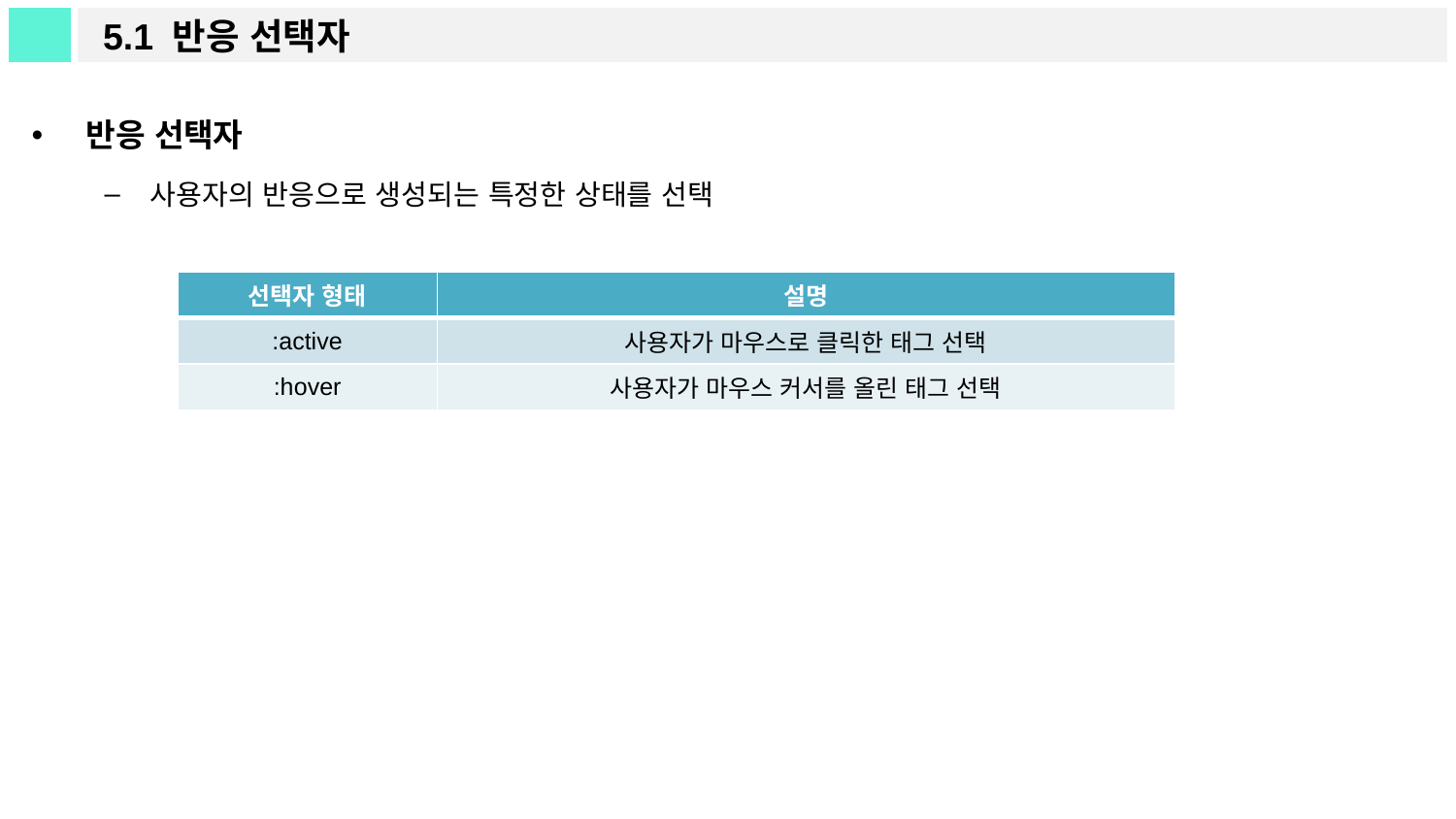

# 5.1 반응 선택자
반응 선택자
사용자의 반응으로 생성되는 특정한 상태를 선택

| 선택자 형태 | 설명 |
| --- | --- |
| :active | 사용자가 마우스로 클릭한 태그 선택 |
| :hover | 사용자가 마우스 커서를 올린 태그 선택 |